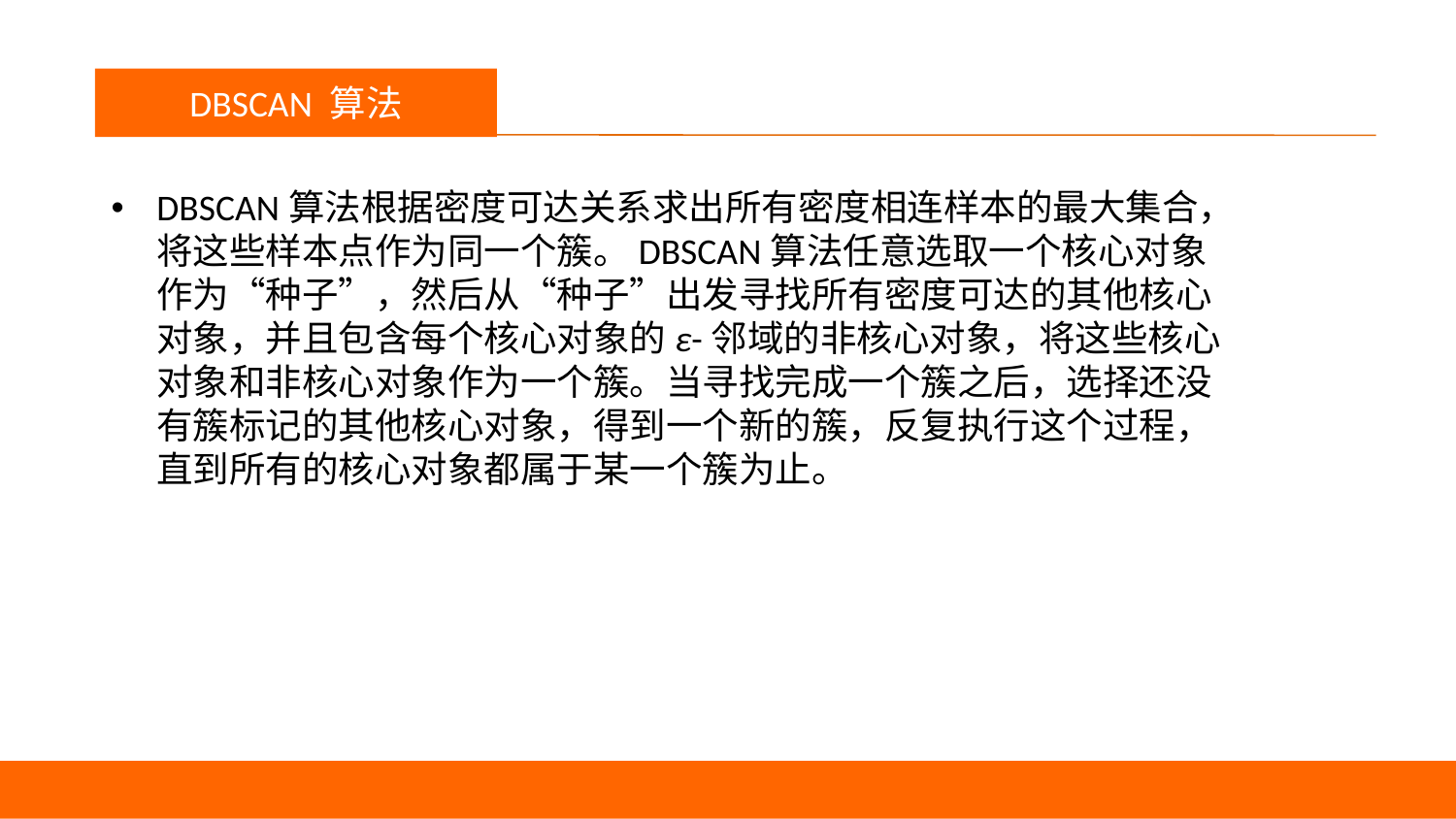

议程
DBSCAN 算法

DBSCAN算法根据密度可达关系求出所有密度相连样本的最大集合，将这些样本点作为同一个簇。DBSCAN算法任意选取一个核心对象作为“种子”，然后从“种子”出发寻找所有密度可达的其他核心对象，并且包含每个核心对象的ε-邻域的非核心对象，将这些核心对象和非核心对象作为一个簇。当寻找完成一个簇之后，选择还没有簇标记的其他核心对象，得到一个新的簇，反复执行这个过程，直到所有的核心对象都属于某一个簇为止。